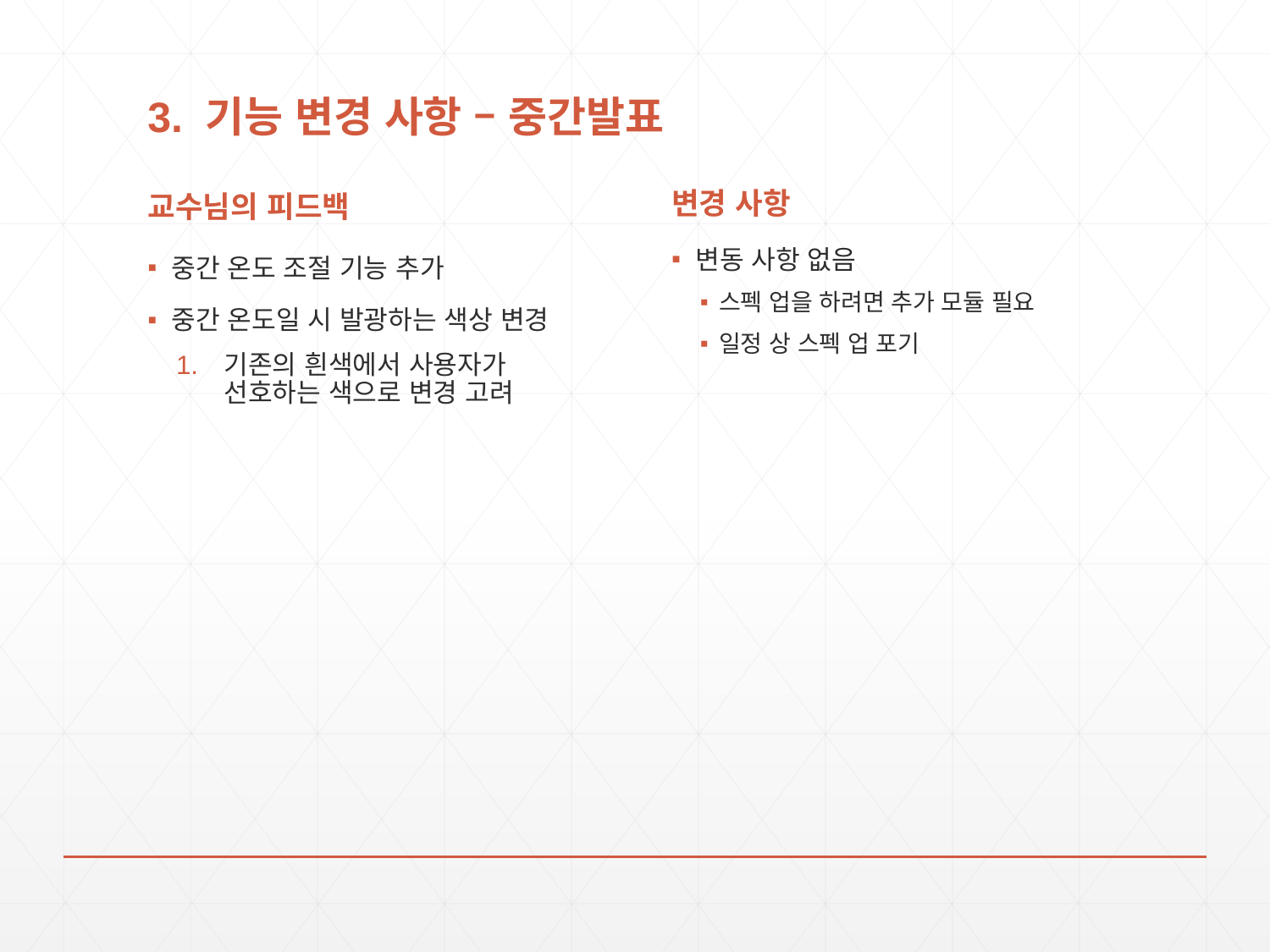

# 3. 기능 변경 사항 – 중간발표
변경 사항
교수님의 피드백
변동 사항 없음
스펙 업을 하려면 추가 모듈 필요
일정 상 스펙 업 포기
중간 온도 조절 기능 추가
중간 온도일 시 발광하는 색상 변경
기존의 흰색에서 사용자가 선호하는 색으로 변경 고려